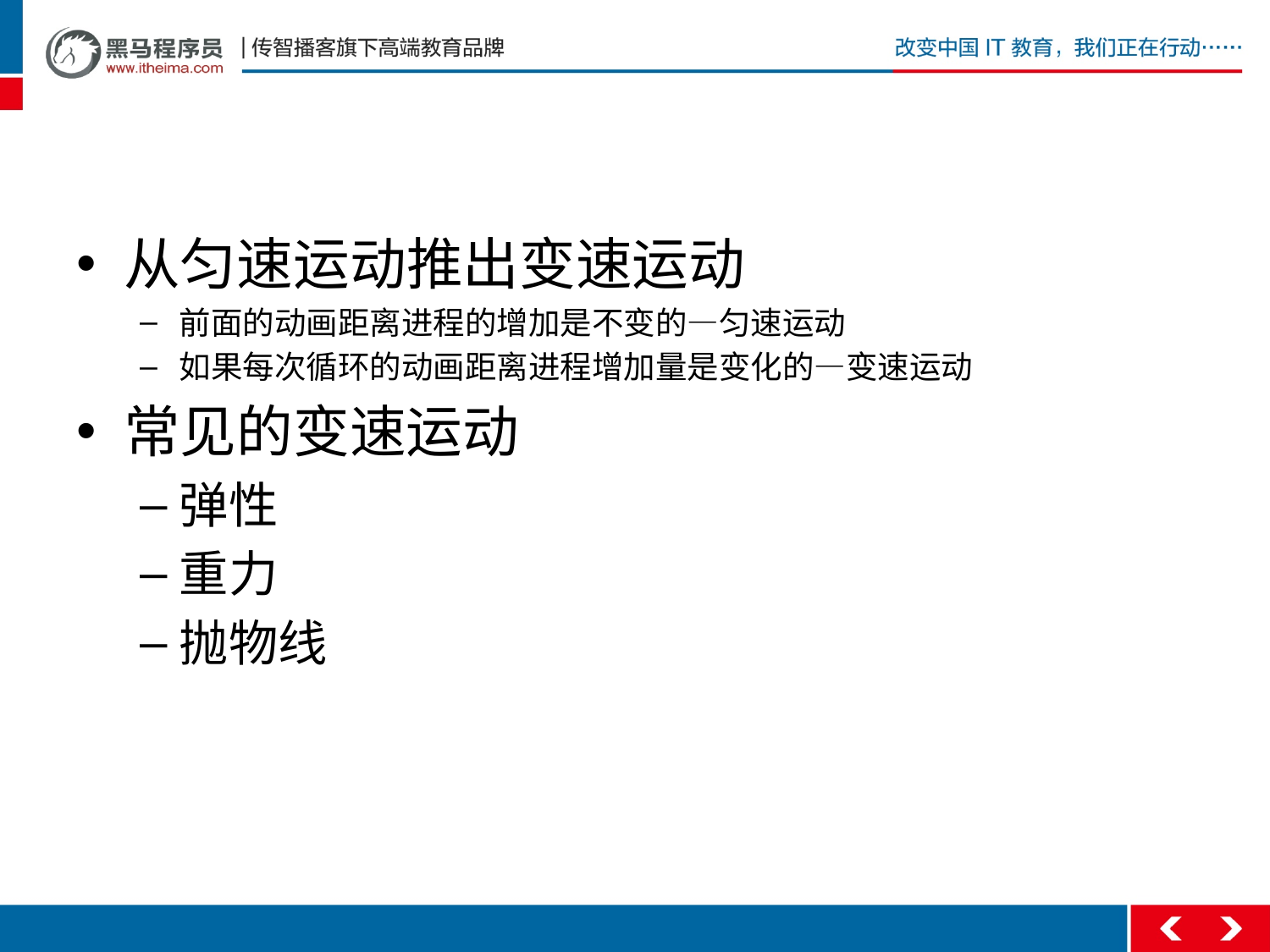

#
从匀速运动推出变速运动
前面的动画距离进程的增加是不变的—匀速运动
如果每次循环的动画距离进程增加量是变化的—变速运动
常见的变速运动
弹性
重力
抛物线